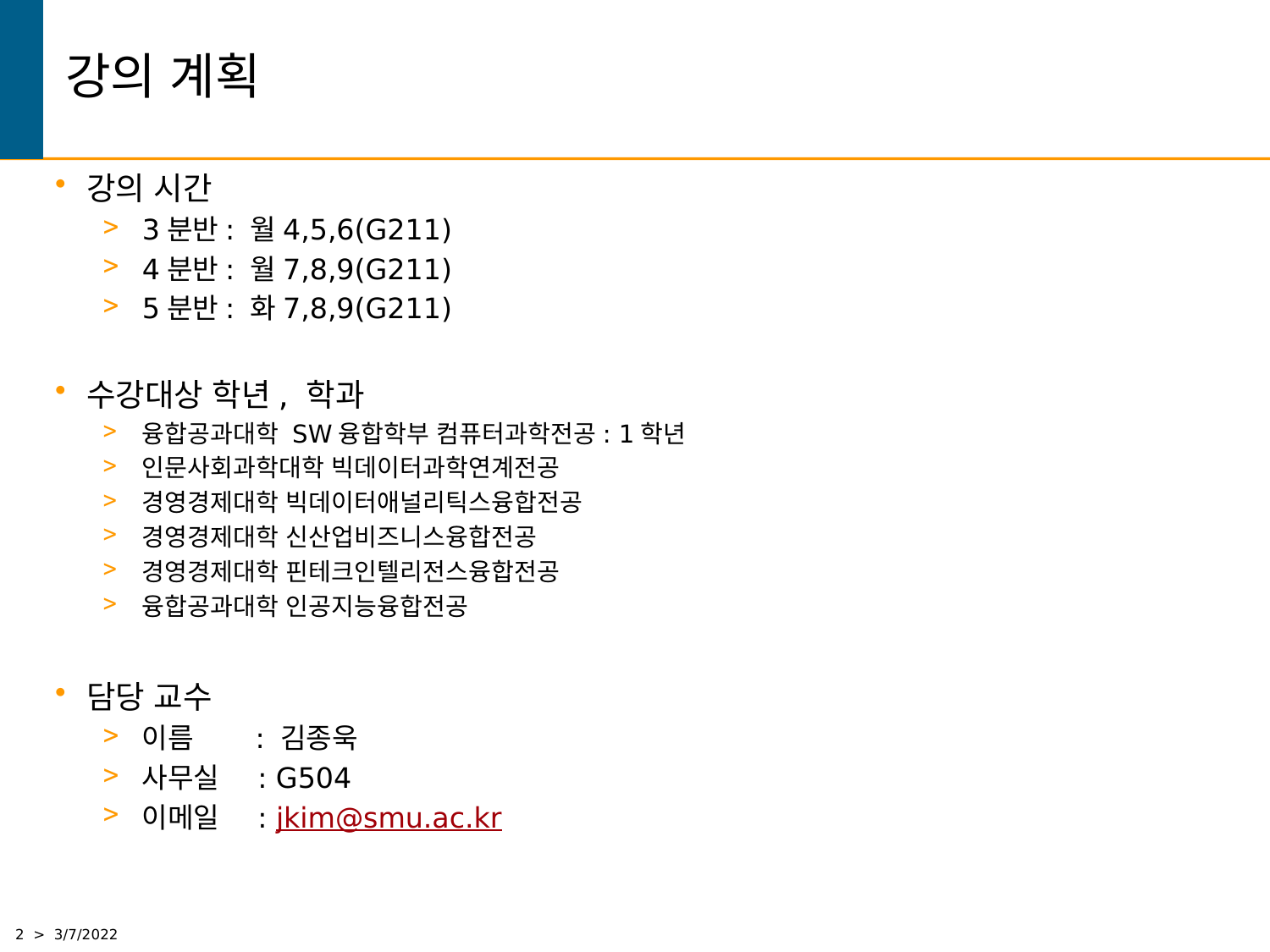

# 강의 계획
강의 시간
3분반: 월4,5,6(G211)
4분반: 월7,8,9(G211)
5분반: 화7,8,9(G211)

수강대상 학년, 학과
융합공과대학 SW융합학부 컴퓨터과학전공: 1학년
인문사회과학대학 빅데이터과학연계전공
경영경제대학 빅데이터애널리틱스융합전공
경영경제대학 신산업비즈니스융합전공
경영경제대학 핀테크인텔리전스융합전공
융합공과대학 인공지능융합전공

담당 교수
이름       : 김종욱
사무실    : G504
이메일    : jkim@smu.ac.kr

2  >  3/7/2022